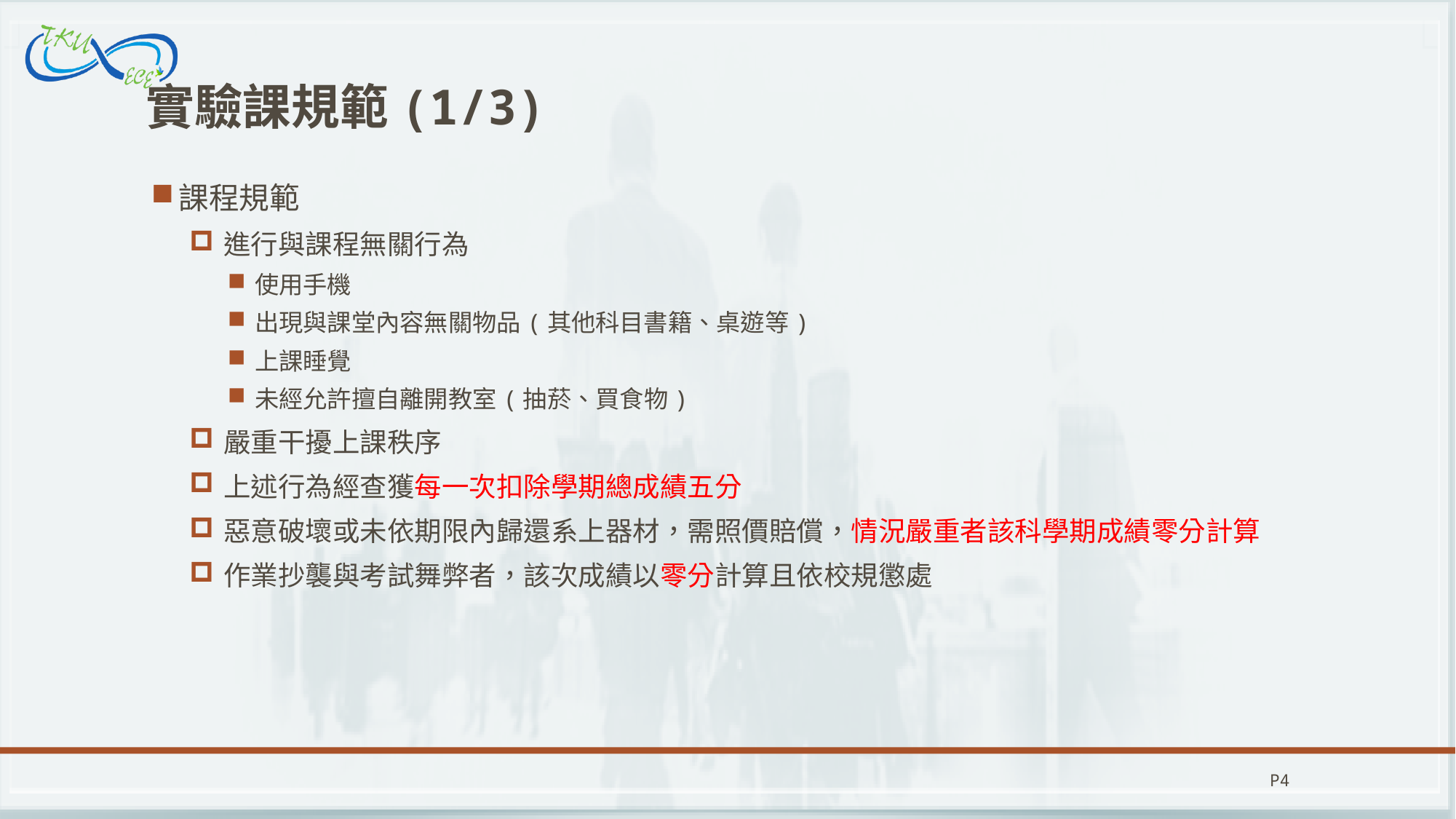

# 實驗課規範(1/3)
課程規範
進行與課程無關行為
使用手機
出現與課堂內容無關物品(其他科目書籍、桌遊等)
上課睡覺
未經允許擅自離開教室(抽菸、買食物)
嚴重干擾上課秩序
上述行為經查獲每一次扣除學期總成績五分
惡意破壞或未依期限內歸還系上器材，需照價賠償，情況嚴重者該科學期成績零分計算
作業抄襲與考試舞弊者，該次成績以零分計算且依校規懲處

P4